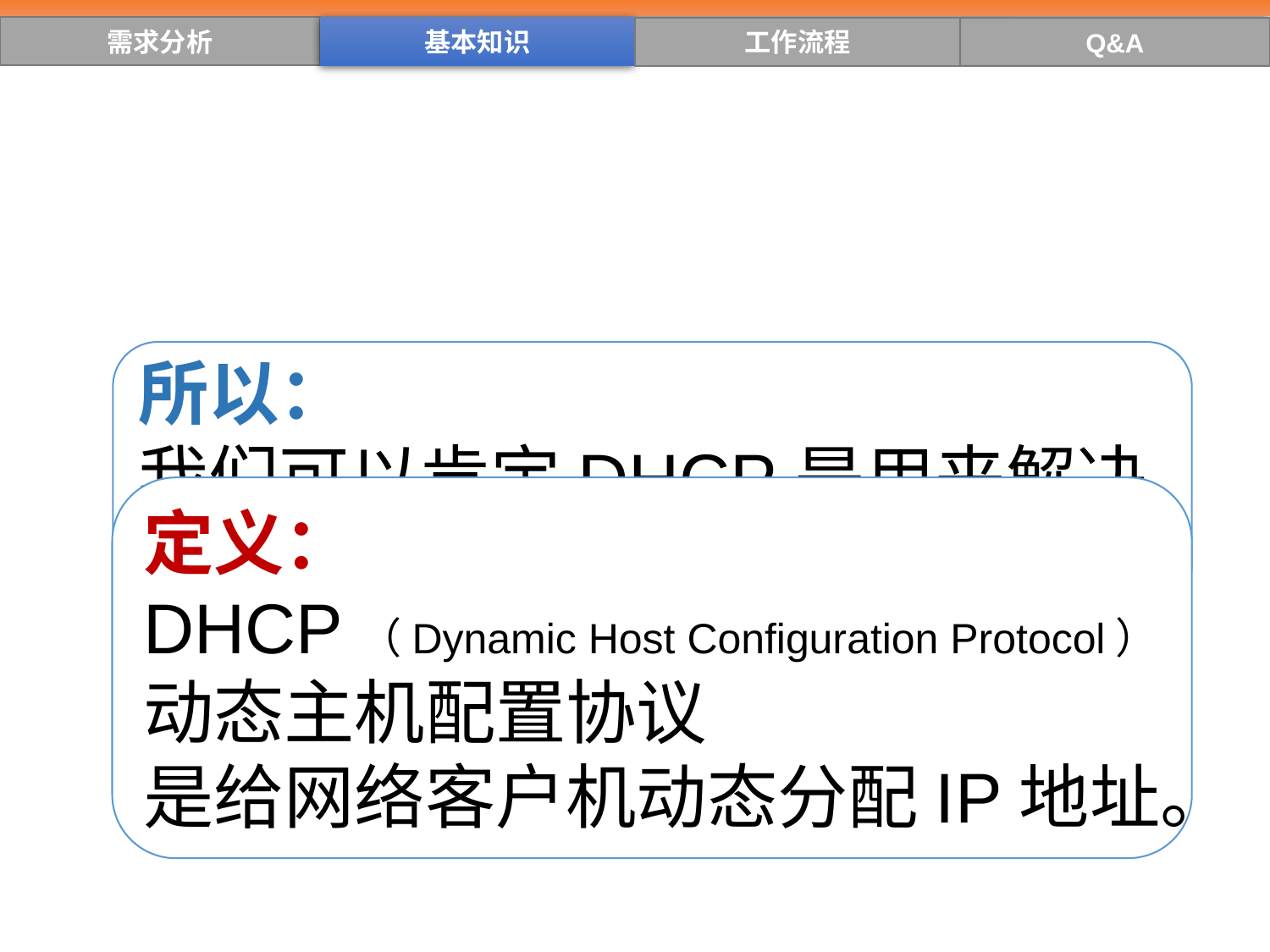

需求分析
基本知识
工作流程
Q&A
所以：
我们可以肯定DHCP是用来解决IP地址的分配问题

定义：
DHCP（Dynamic Host Configuration Protocol）
动态主机配置协议
是给网络客户机动态分配IP地址。